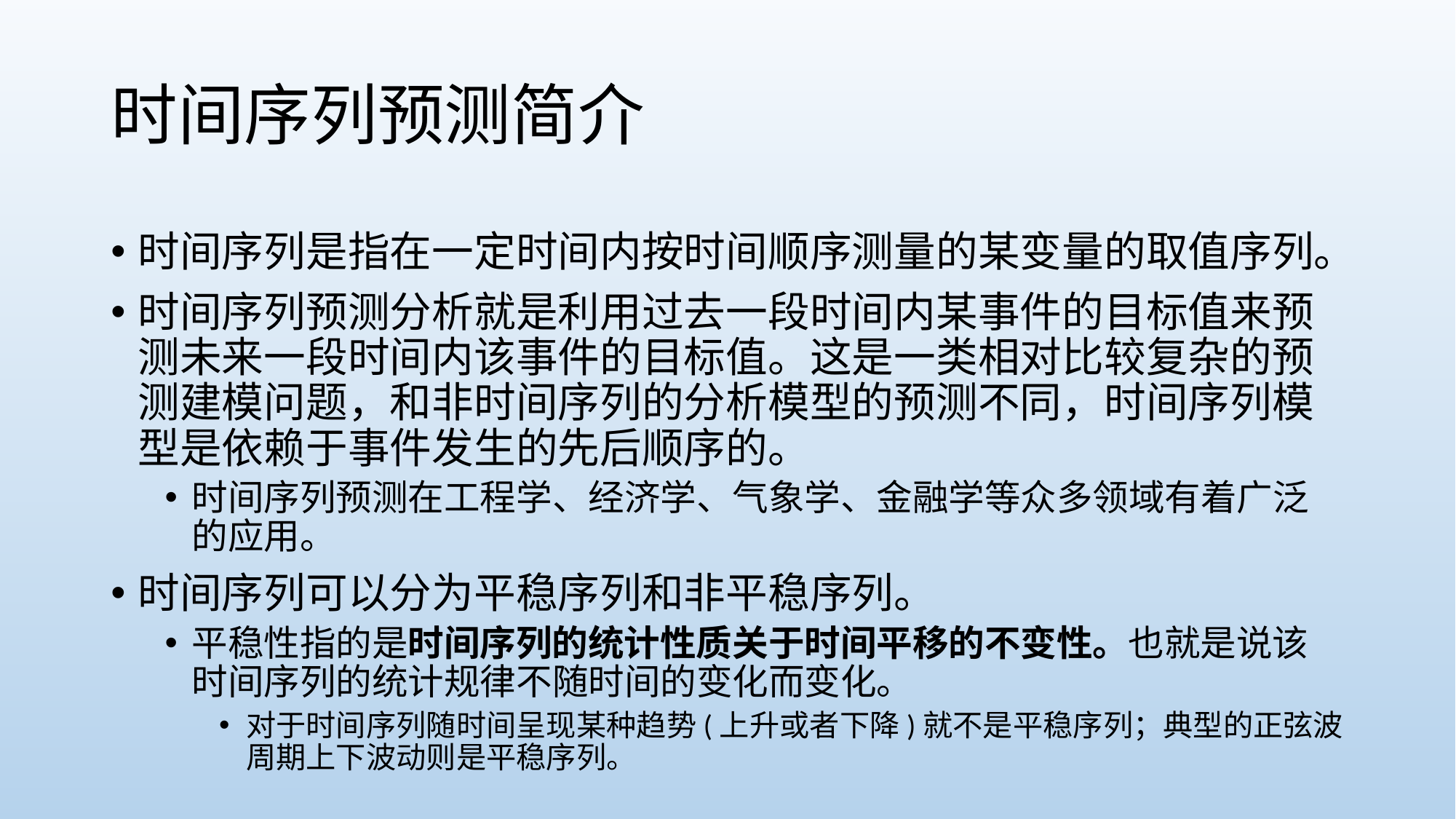

# 时间序列预测简介
时间序列是指在一定时间内按时间顺序测量的某变量的取值序列。
时间序列预测分析就是利用过去一段时间内某事件的目标值来预测未来一段时间内该事件的目标值。这是一类相对比较复杂的预测建模问题，和非时间序列的分析模型的预测不同，时间序列模型是依赖于事件发生的先后顺序的。
时间序列预测在工程学、经济学、气象学、金融学等众多领域有着广泛的应用。
时间序列可以分为平稳序列和非平稳序列。
平稳性指的是时间序列的统计性质关于时间平移的不变性。也就是说该时间序列的统计规律不随时间的变化而变化。
对于时间序列随时间呈现某种趋势(上升或者下降)就不是平稳序列；典型的正弦波周期上下波动则是平稳序列。